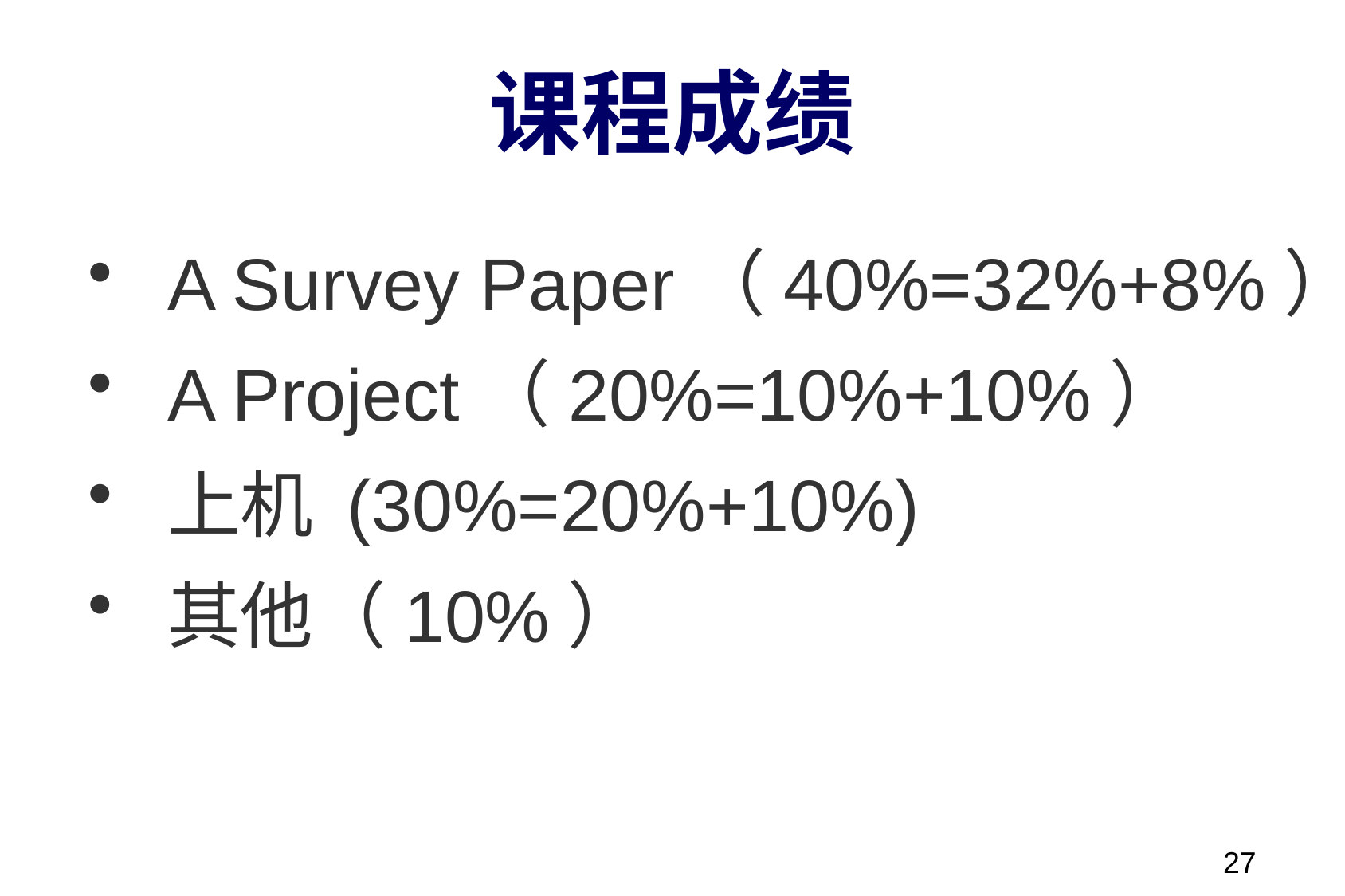

# 课程成绩
A Survey Paper（40%=32%+8%）
A Project（20%=10%+10%）
上机 (30%=20%+10%)
其他（10%）
27